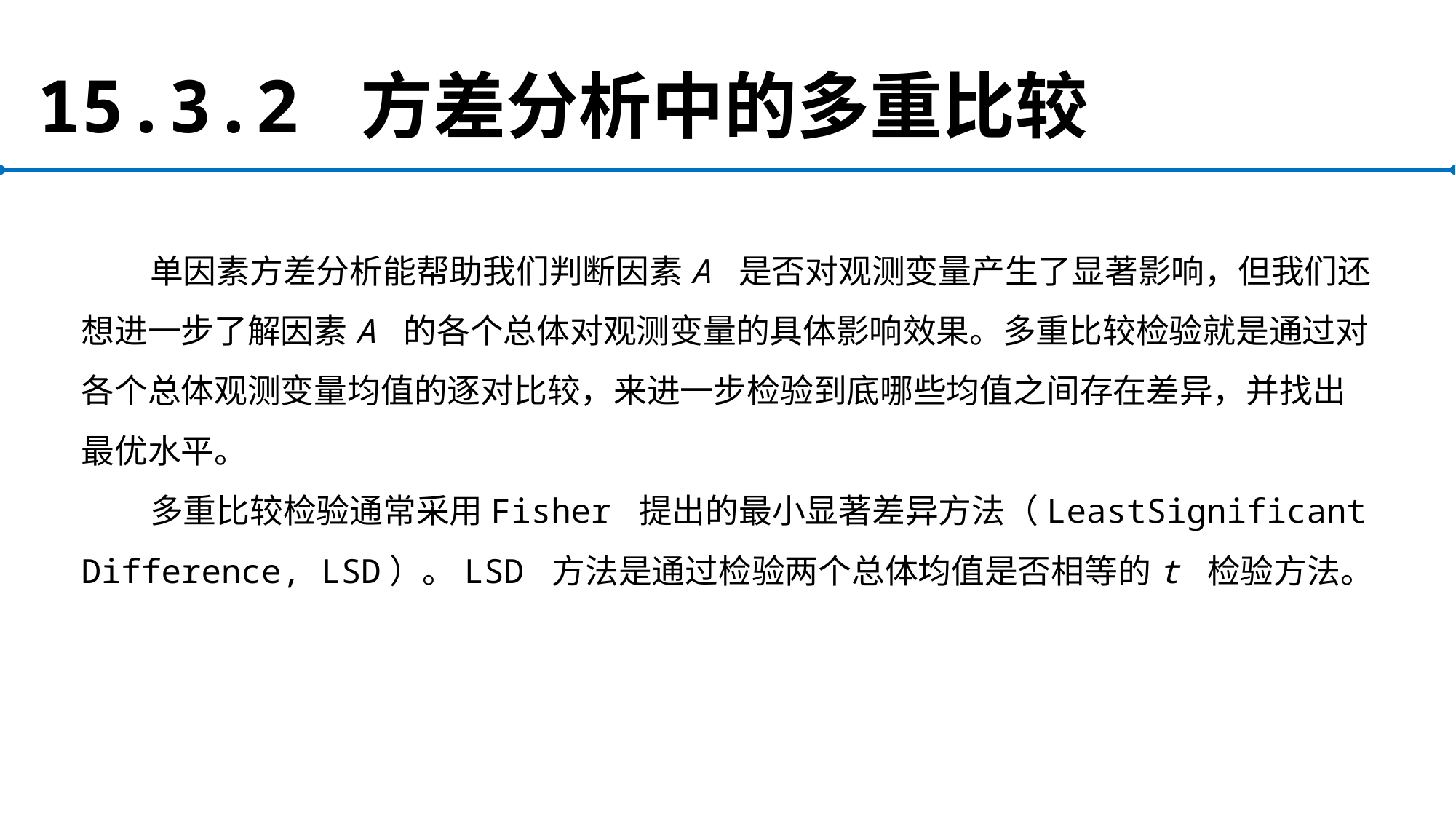

# 15.3.2 方差分析中的多重比较
单因素方差分析能帮助我们判断因素A 是否对观测变量产生了显著影响，但我们还想进一步了解因素A 的各个总体对观测变量的具体影响效果。多重比较检验就是通过对各个总体观测变量均值的逐对比较，来进一步检验到底哪些均值之间存在差异，并找出最优水平。
多重比较检验通常采用Fisher 提出的最小显著差异方法（LeastSignificant Difference, LSD）。LSD 方法是通过检验两个总体均值是否相等的t 检验方法。